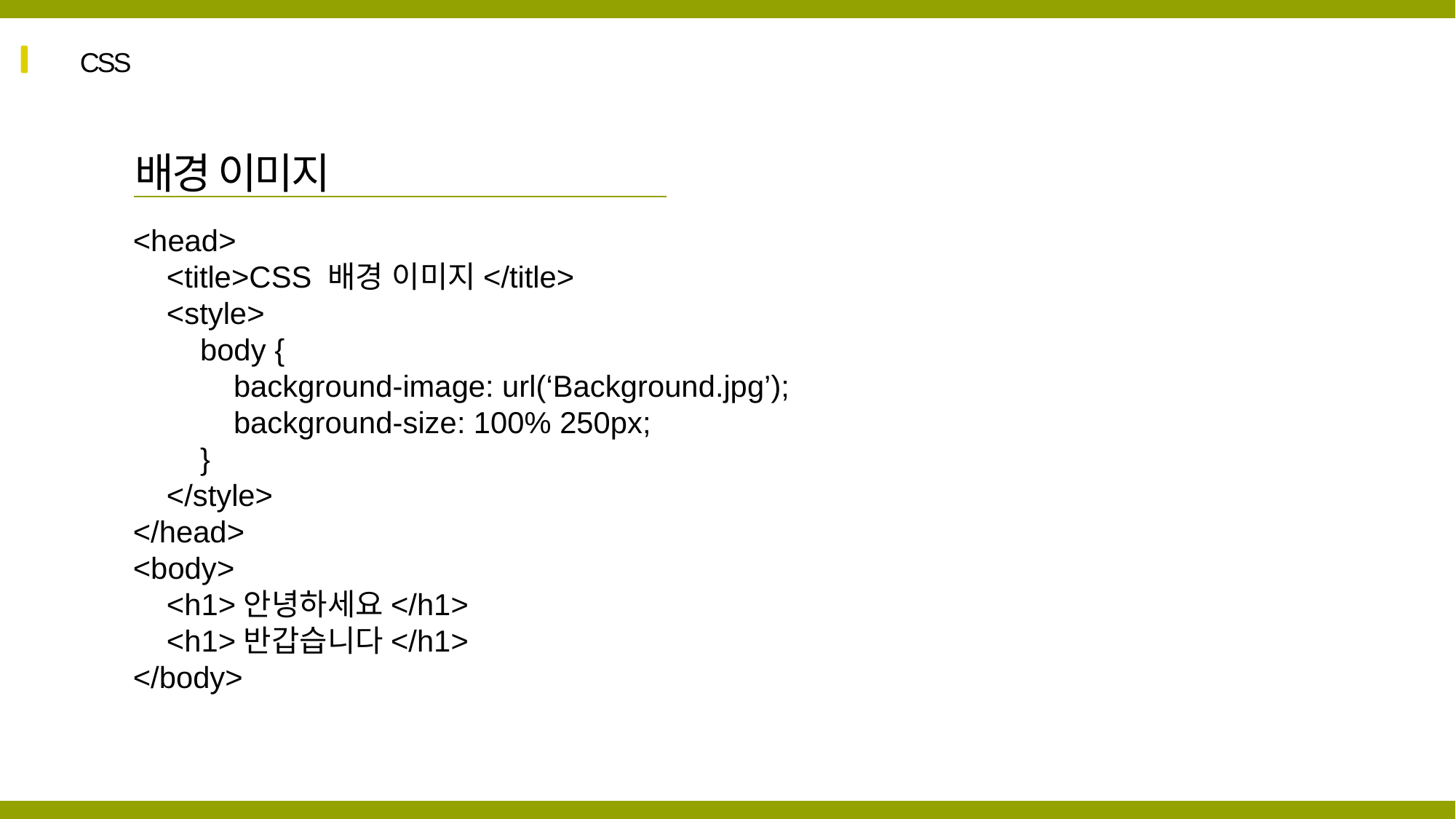

CSS

배경 이미지
<head>
    <title>CSS 배경 이미지</title>
    <style>
        body {
            background-image: url(‘Background.jpg’);
            background-size: 100% 250px;
        }
    </style>
</head>
<body>
    <h1>안녕하세요</h1>
    <h1>반갑습니다</h1>
</body>